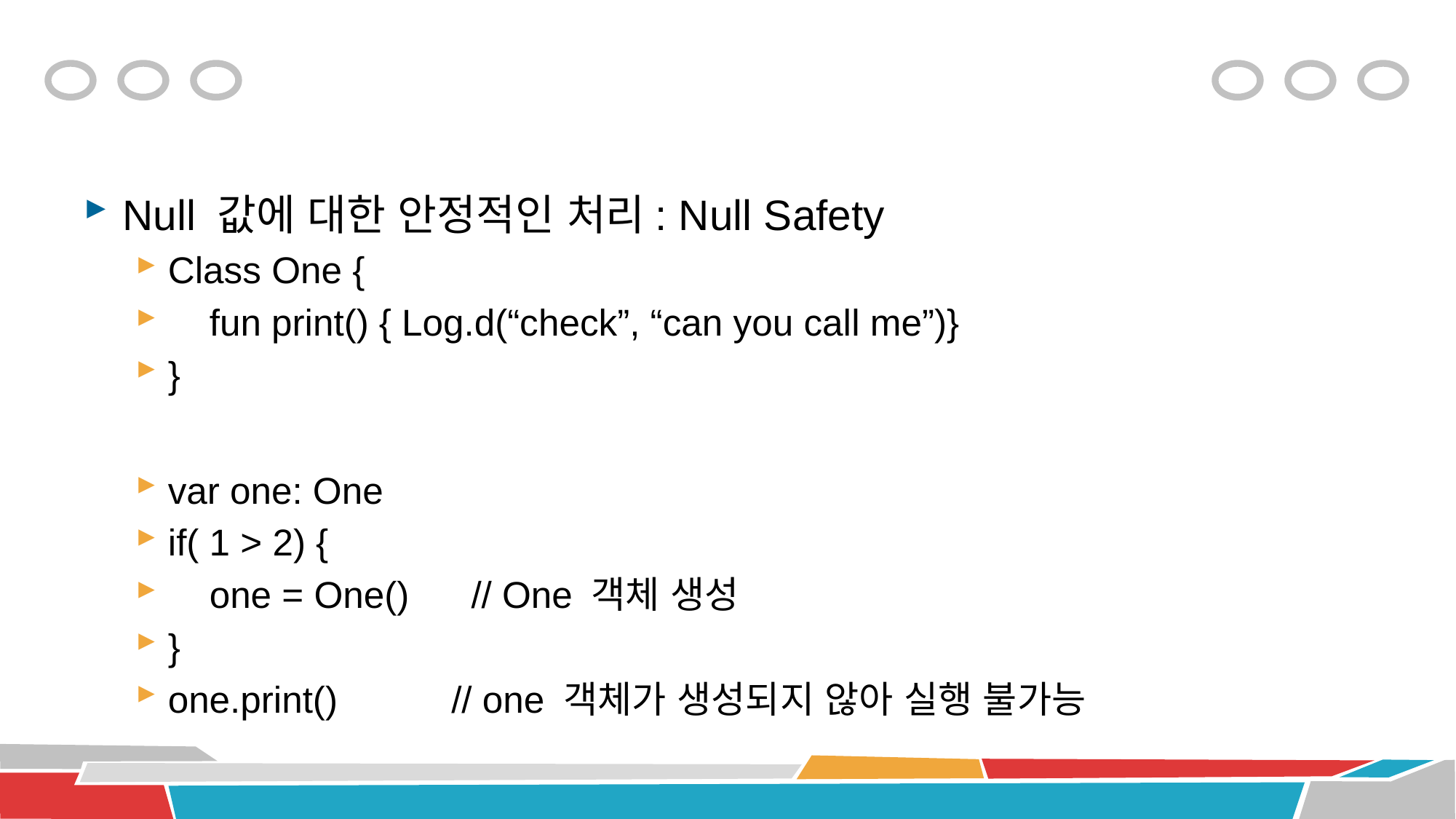

#
Null 값에 대한 안정적인 처리: Null Safety
Class One {
    fun print() { Log.d(“check”, “can you call me”)}
}

var one: One
if( 1 > 2) {
    one = One()      // One 객체 생성
}
one.print()           // one 객체가 생성되지 않아 실행 불가능